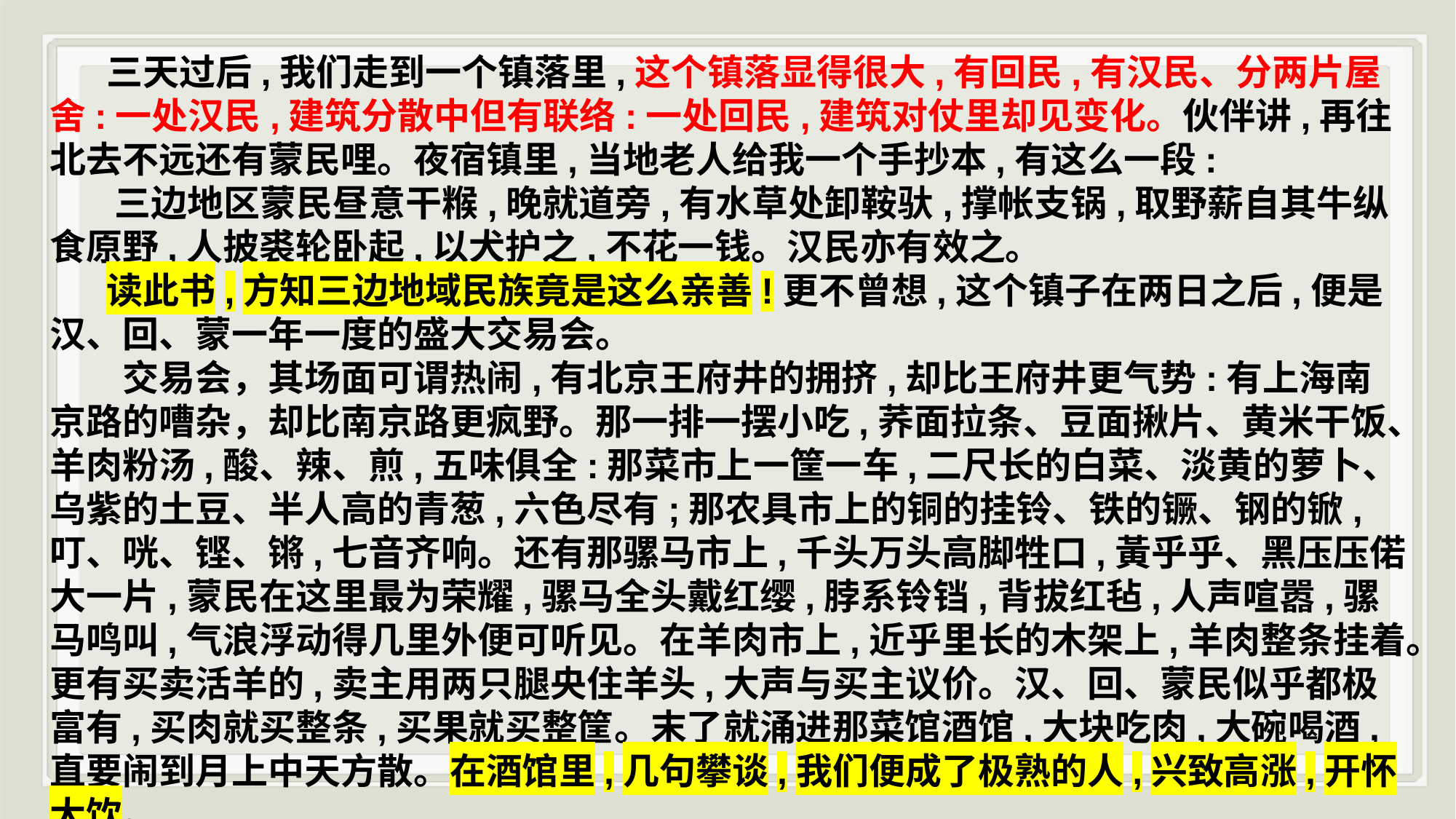

三天过后,我们走到一个镇落里,这个镇落显得很大,有回民,有汉民、分两片屋舍:一处汉民,建筑分散中但有联络:一处回民,建筑对仗里却见变化。伙伴讲,再往北去不远还有蒙民哩。夜宿镇里,当地老人给我一个手抄本,有这么一段:
   三边地区蒙民昼意干糇,晚就道旁,有水草处卸鞍驮,撑帐支锅,取野薪自其牛纵食原野,人披裘轮卧起,以犬护之,不花一钱。汉民亦有效之。
  读此书,方知三边地域民族竟是这么亲善!更不曾想,这个镇子在两日之后,便是汉、回、蒙一年一度的盛大交易会。
    交易会，其场面可谓热闹,有北京王府井的拥挤,却比王府井更气势:有上海南京路的嘈杂，却比南京路更疯野。那一排一摆小吃,荞面拉条、豆面揪片、黄米干饭、羊肉粉汤,酸、辣、煎,五味俱全:那菜市上一筐一车,二尺长的白菜、淡黄的萝卜、乌紫的土豆、半人高的青葱,六色尽有;那农具市上的铜的挂铃、铁的镢、钢的锨,叮、咣、铿、锵,七音齐响。还有那骡马市上,千头万头高脚牲口,黃乎乎、黑压压偌大一片,蒙民在这里最为荣耀,骡马全头戴红缨,脖系铃铛,背拔红毡,人声喧嚣,骡马鸣叫,气浪浮动得几里外便可听见。在羊肉市上,近乎里长的木架上,羊肉整条挂着。更有买卖活羊的,卖主用两只腿央住羊头,大声与买主议价。汉、回、蒙民似乎都极富有,买肉就买整条,买果就买整筐。末了就涌进那菜馆酒馆,大块吃肉,大碗喝酒,直要闹到月上中天方散。在酒馆里,几句攀谈,我们便成了极熟的人,兴致高涨,开怀大饮。